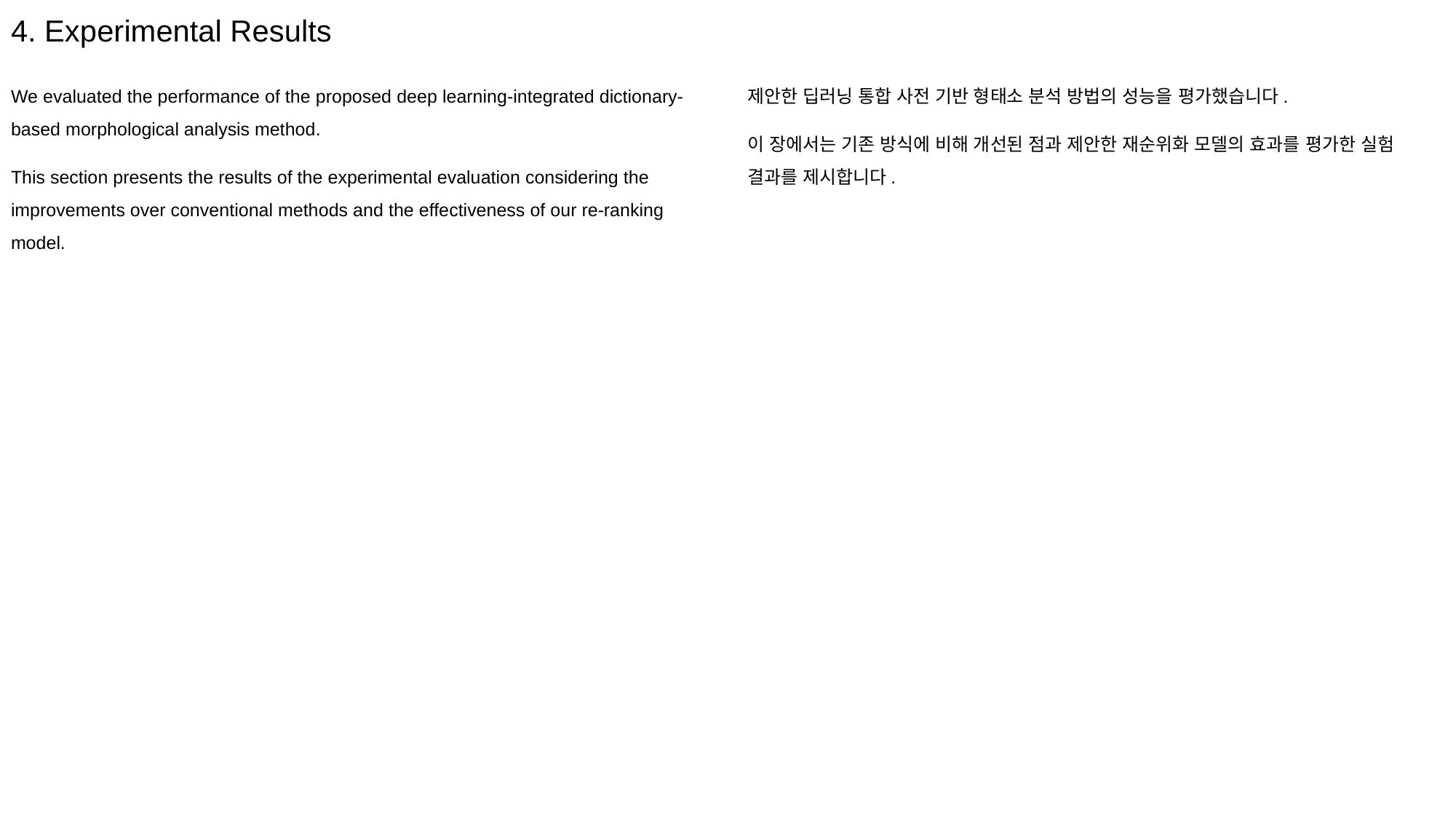

# 4. Experimental Results
We evaluated the performance of the proposed deep learning-integrated dictionary-based morphological analysis method.
This section presents the results of the experimental evaluation considering the improvements over conventional methods and the effectiveness of our re-ranking model.
제안한 딥러닝 통합 사전 기반 형태소 분석 방법의 성능을 평가했습니다.
이 장에서는 기존 방식에 비해 개선된 점과 제안한 재순위화 모델의 효과를 평가한 실험 결과를 제시합니다.